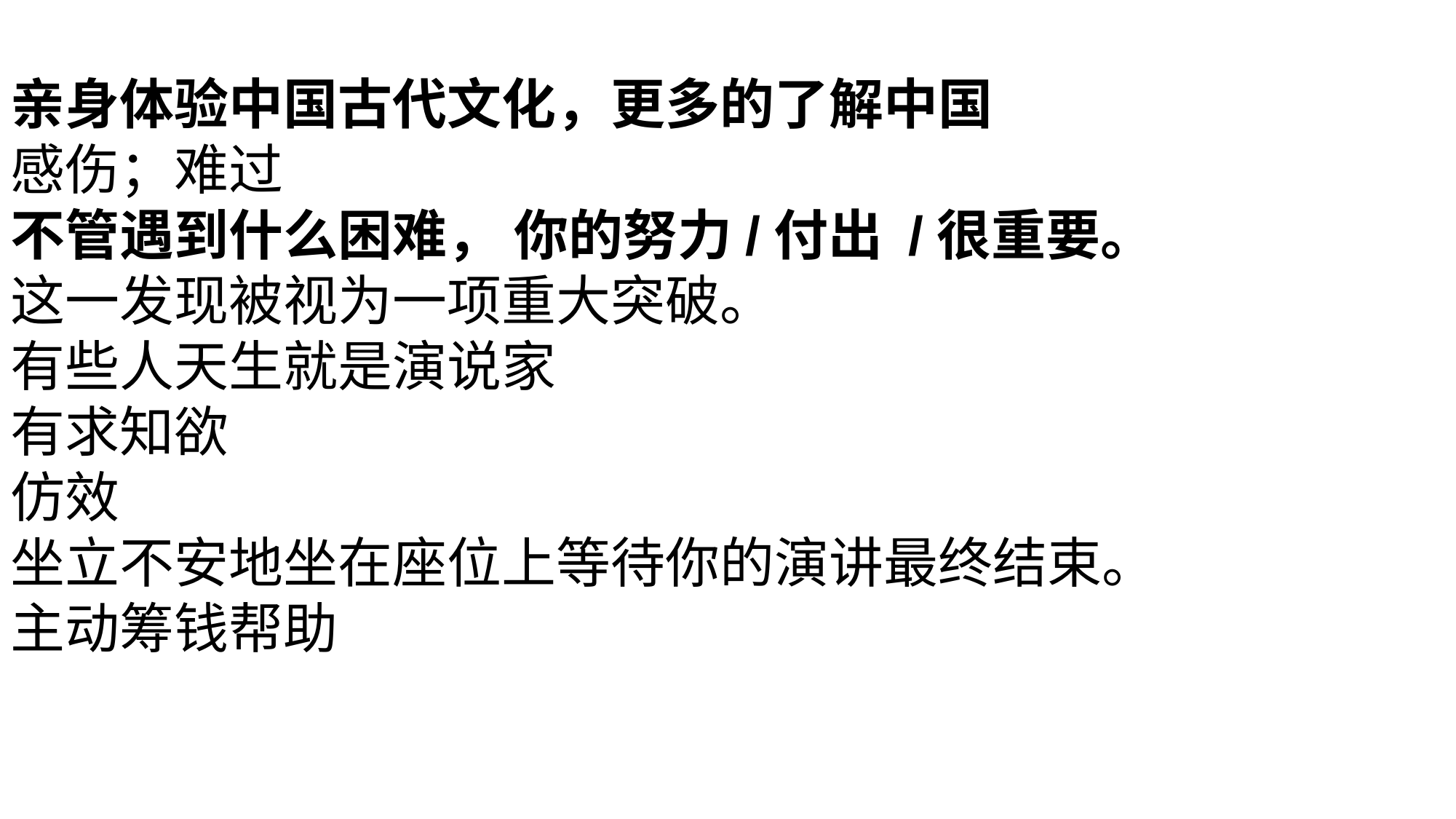

亲身体验中国古代文化，更多的了解中国
感伤；难过
不管遇到什么困难， 你的努力/付出 /很重要。
这一发现被视为一项重大突破。
有些人天生就是演说家
有求知欲
仿效
坐立不安地坐在座位上等待你的演讲最终结束。
主动筹钱帮助